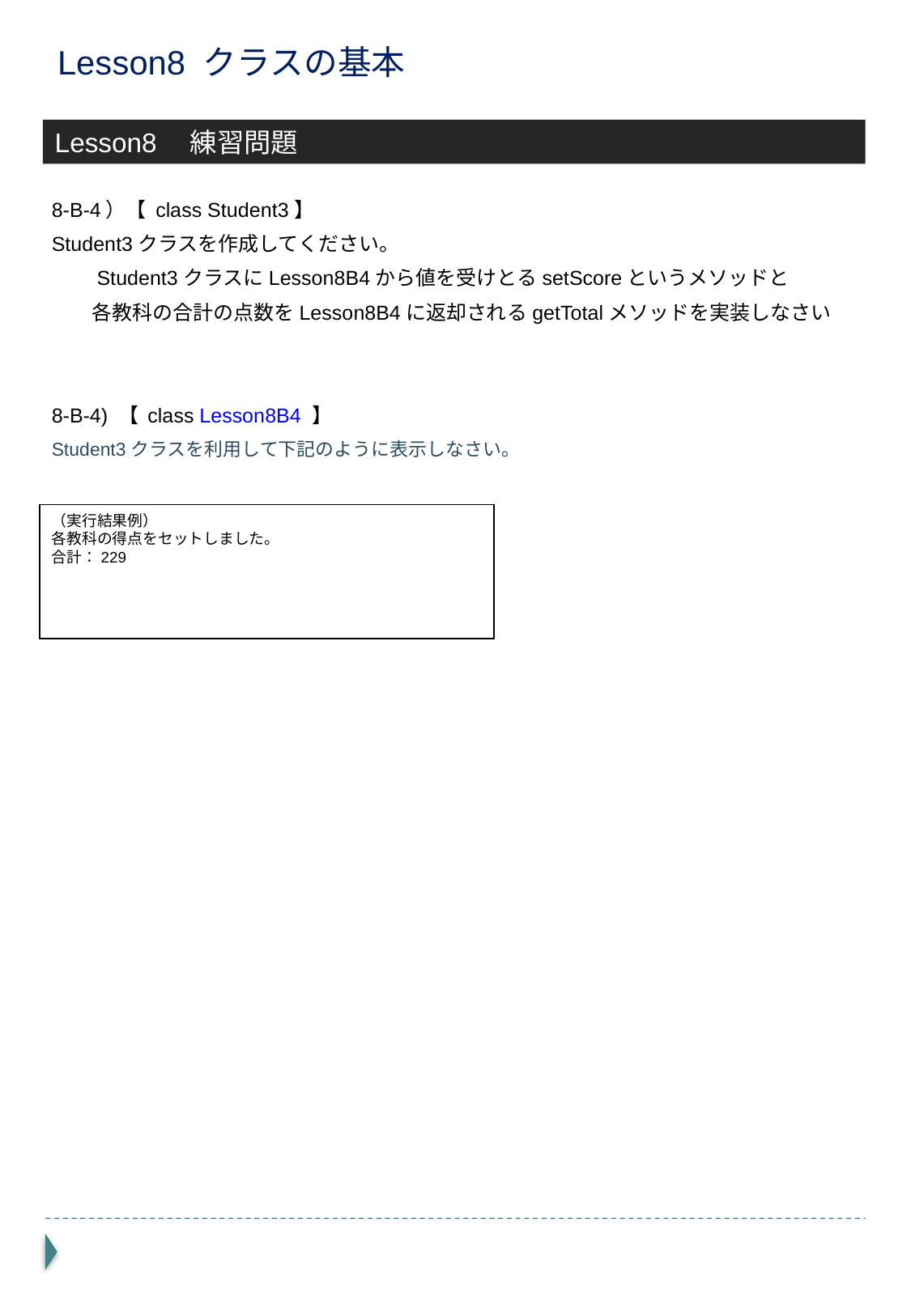

# Lesson8 クラスの基本
Lesson8　練習問題

8-B-4）【 class Student3】
Student3クラスを作成してください。
　　Student3クラスにLesson8B4から値を受けとるsetScoreというメソッドと
　　各教科の合計の点数をLesson8B4に返却されるgetTotalメソッドを実装しなさい

8-B-4) 【 class Lesson8B4 】
Student3クラスを利用して下記のように表示しなさい。

（実行結果例）
各教科の得点をセットしました。
合計：229